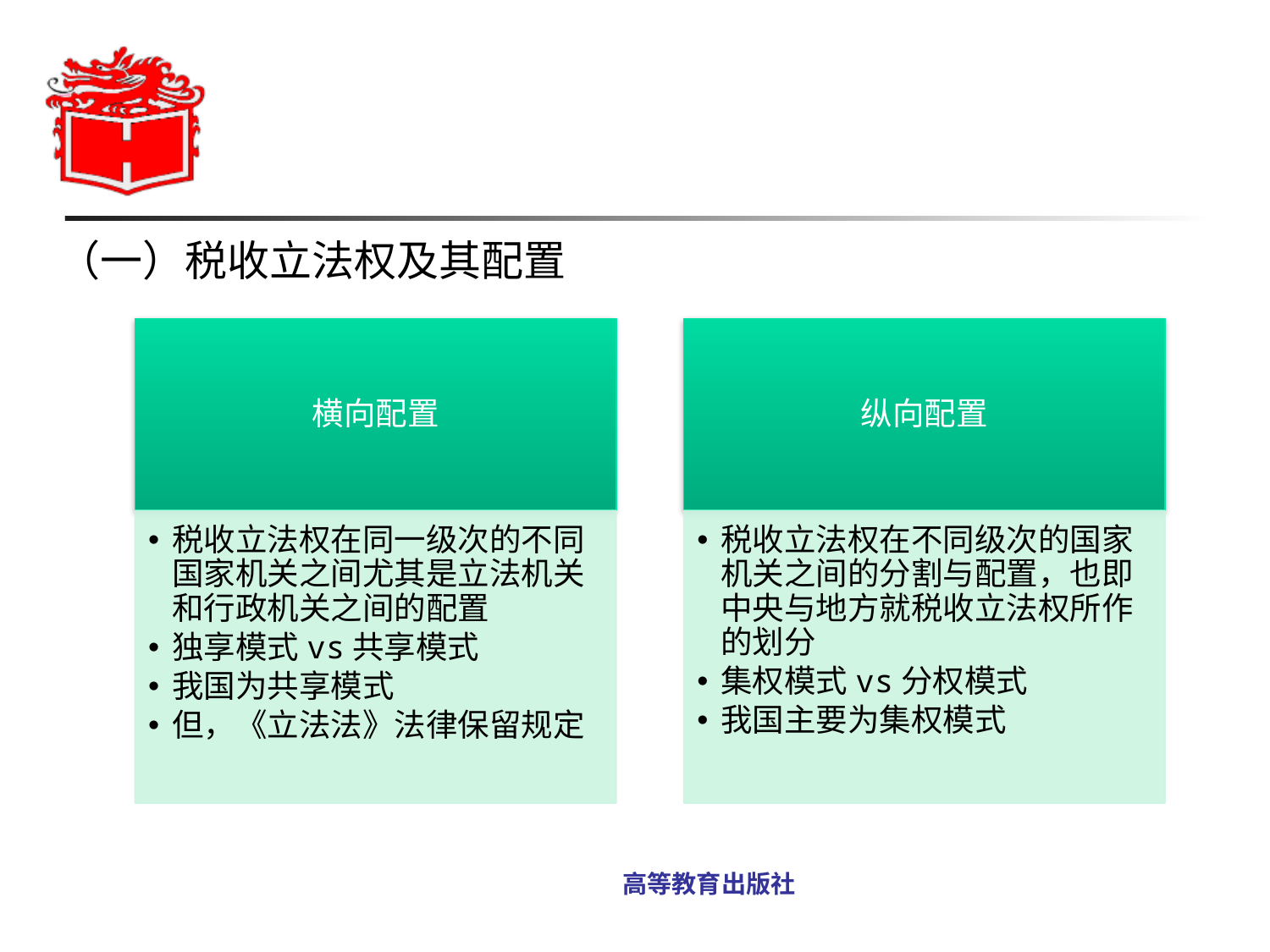

（一）税收立法权及其配置

横向配置
税收立法权在同一级次的不同国家机关之间尤其是立法机关和行政机关之间的配置
独享模式vs共享模式
我国为共享模式
但，《立法法》法律保留规定
纵向配置
税收立法权在不同级次的国家机关之间的分割与配置，也即中央与地方就税收立法权所作的划分
集权模式vs分权模式
我国主要为集权模式

高等教育出版社